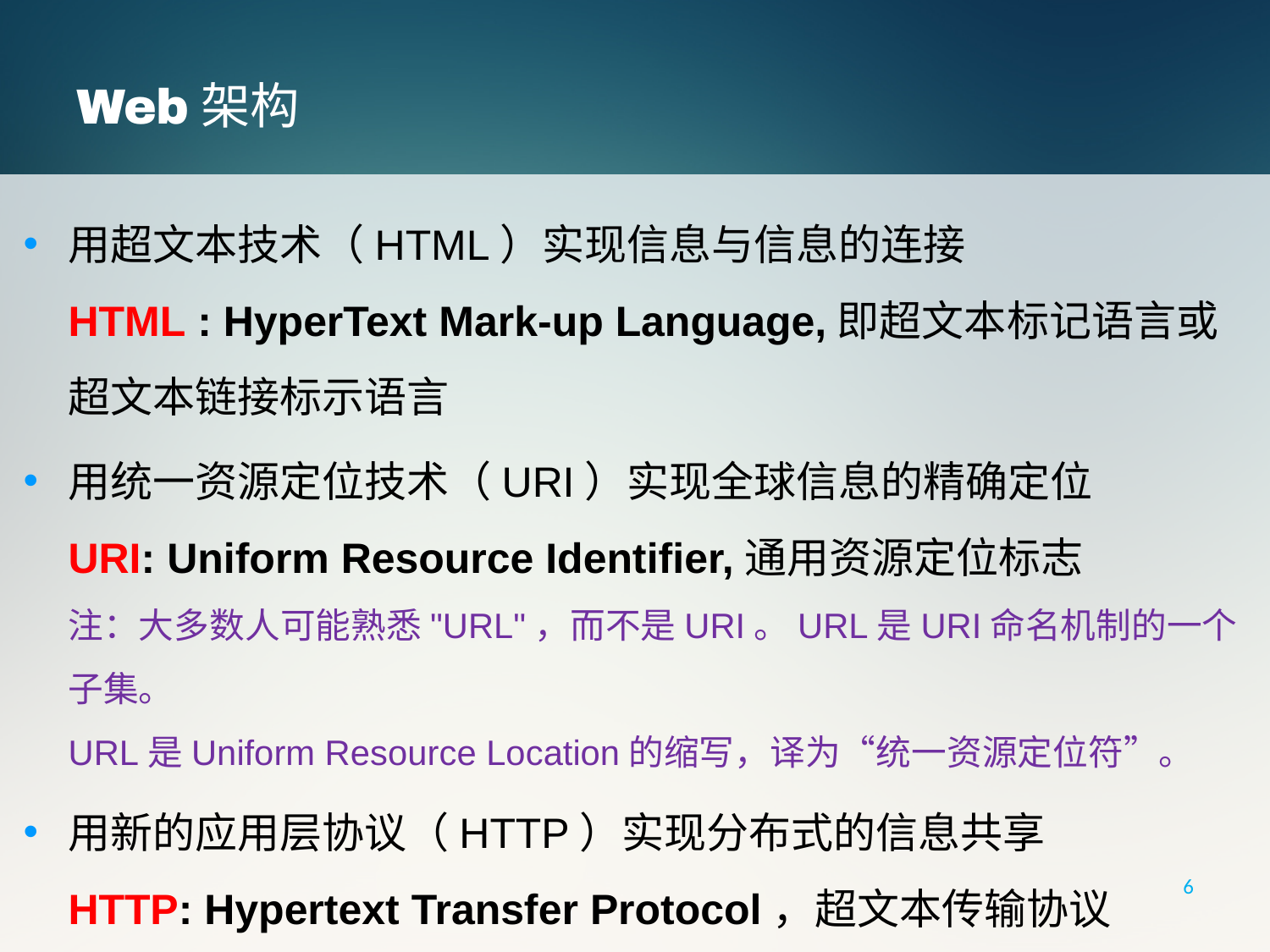

# Web架构
用超文本技术（HTML）实现信息与信息的连接
HTML : HyperText Mark-up Language,即超文本标记语言或超文本链接标示语言
用统一资源定位技术（URI）实现全球信息的精确定位
URI: Uniform Resource Identifier,通用资源定位标志
注：大多数人可能熟悉"URL"，而不是URI。URL是URI命名机制的一个子集。
URL是Uniform Resource Location的缩写，译为“统一资源定位符”。
用新的应用层协议（HTTP）实现分布式的信息共享
HTTP: Hypertext Transfer Protocol，超文本传输协议
6